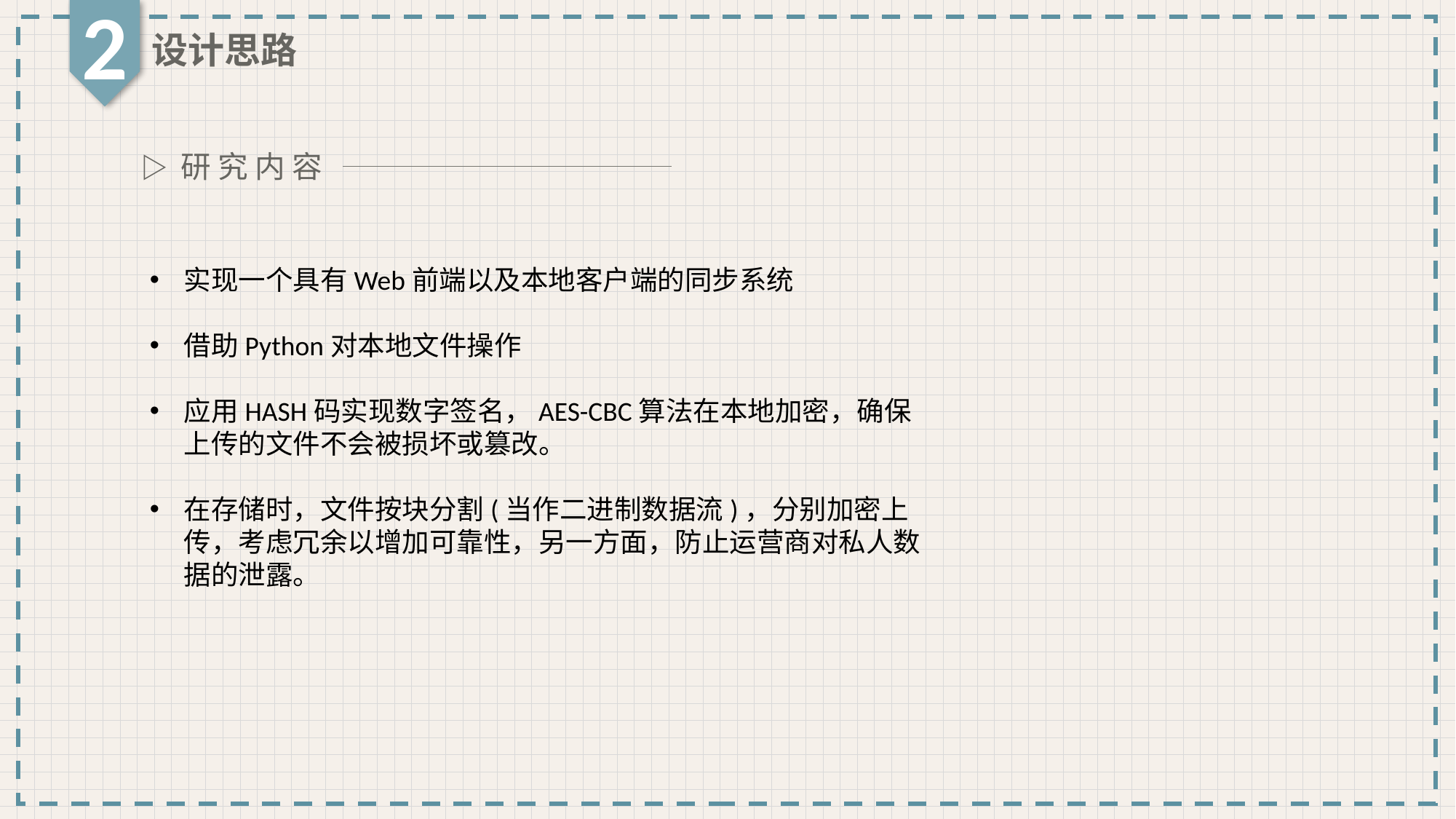

2

设计思路
▷ 研 究 内 容
实现一个具有Web前端以及本地客户端的同步系统

借助Python对本地文件操作

应用HASH码实现数字签名，AES-CBC算法在本地加密，确保上传的文件不会被损坏或篡改。

在存储时，文件按块分割(当作二进制数据流)，分别加密上传，考虑冗余以增加可靠性，另一方面，防止运营商对私人数据的泄露。